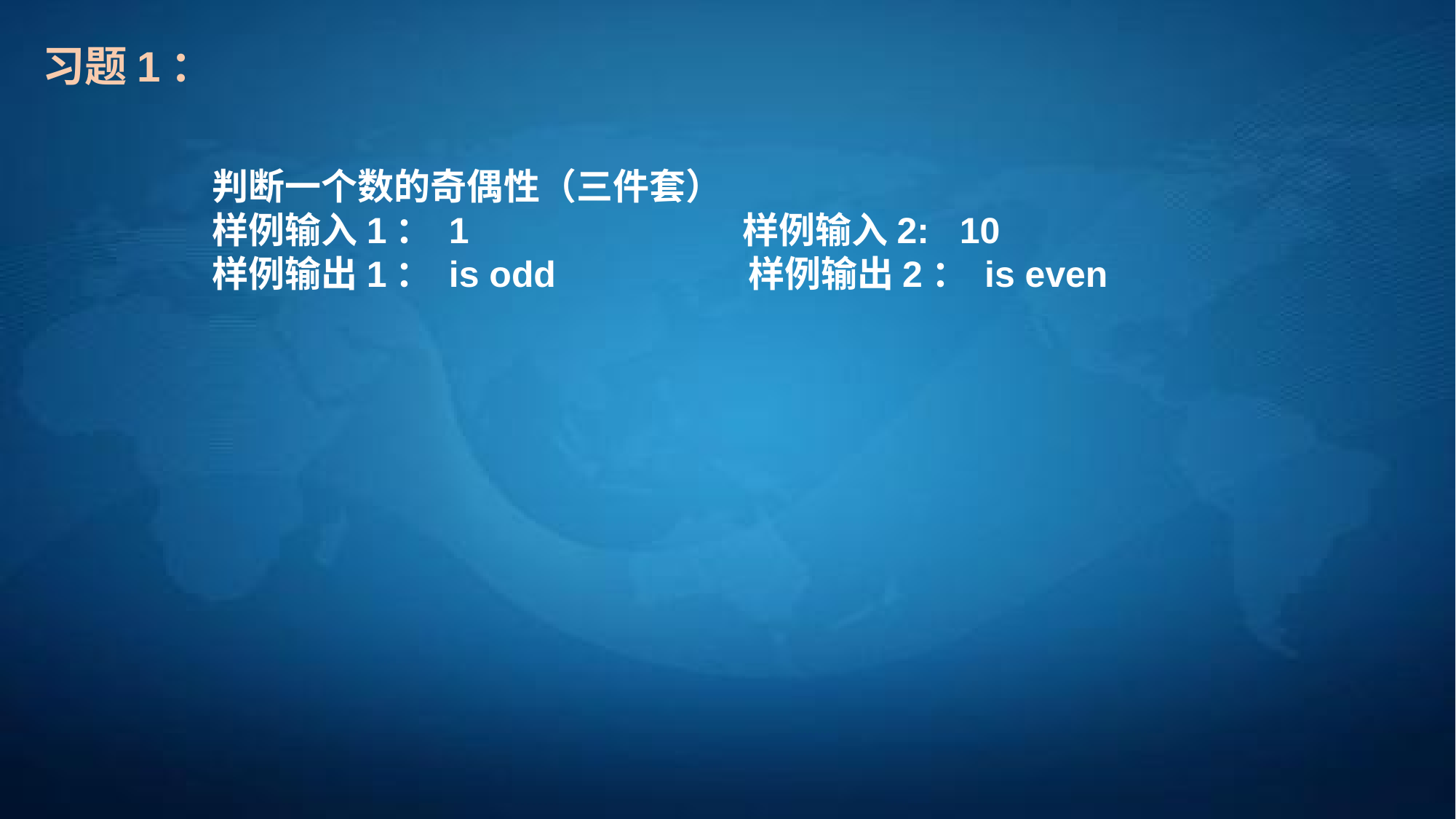

习题1：
判断一个数的奇偶性（三件套）
样例输入1： 1                          样例输入2:   10
样例输出1： is odd                  样例输出2： is even